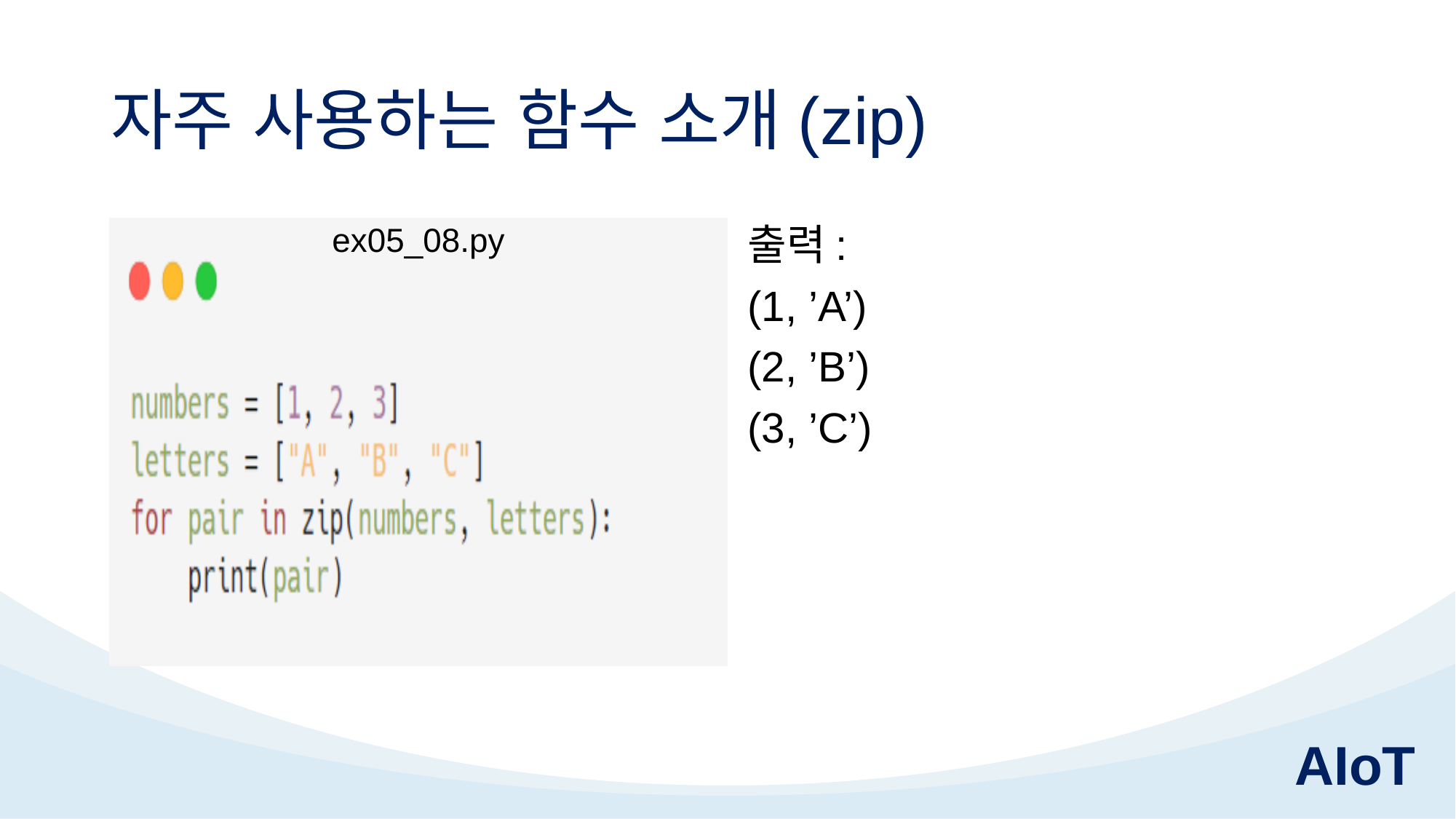

# 자주 사용하는 함수 소개(zip)
ex05_08.py
출력:
(1, ’A’)
(2, ’B’)
(3, ’C’)